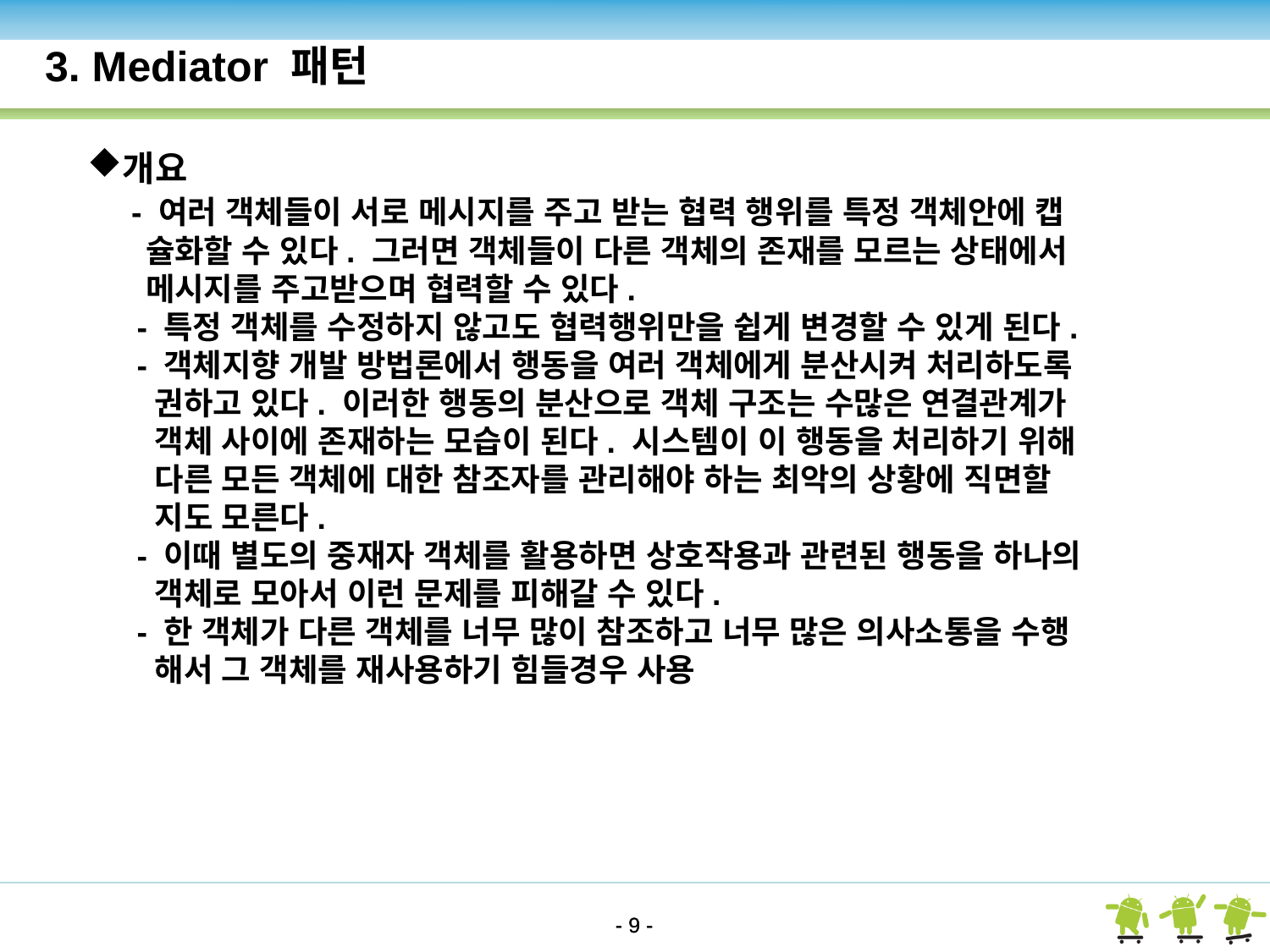

3. Mediator 패턴
개요
    - 여러 객체들이 서로 메시지를 주고 받는 협력 행위를 특정 객체안에 캡
      슐화할 수 있다. 그러면 객체들이 다른 객체의 존재를 모르는 상태에서
      메시지를 주고받으며 협력할 수 있다.
     - 특정 객체를 수정하지 않고도 협력행위만을 쉽게 변경할 수 있게 된다.
     - 객체지향 개발 방법론에서 행동을 여러 객체에게 분산시켜 처리하도록
       권하고 있다. 이러한 행동의 분산으로 객체 구조는 수많은 연결관계가
       객체 사이에 존재하는 모습이 된다. 시스템이 이 행동을 처리하기 위해
       다른 모든 객체에 대한 참조자를 관리해야 하는 최악의 상황에 직면할
       지도 모른다.
     - 이때 별도의 중재자 객체를 활용하면 상호작용과 관련된 행동을 하나의
       객체로 모아서 이런 문제를 피해갈 수 있다.
     - 한 객체가 다른 객체를 너무 많이 참조하고 너무 많은 의사소통을 수행
       해서 그 객체를 재사용하기 힘들경우 사용

- 9 -
- 9 -